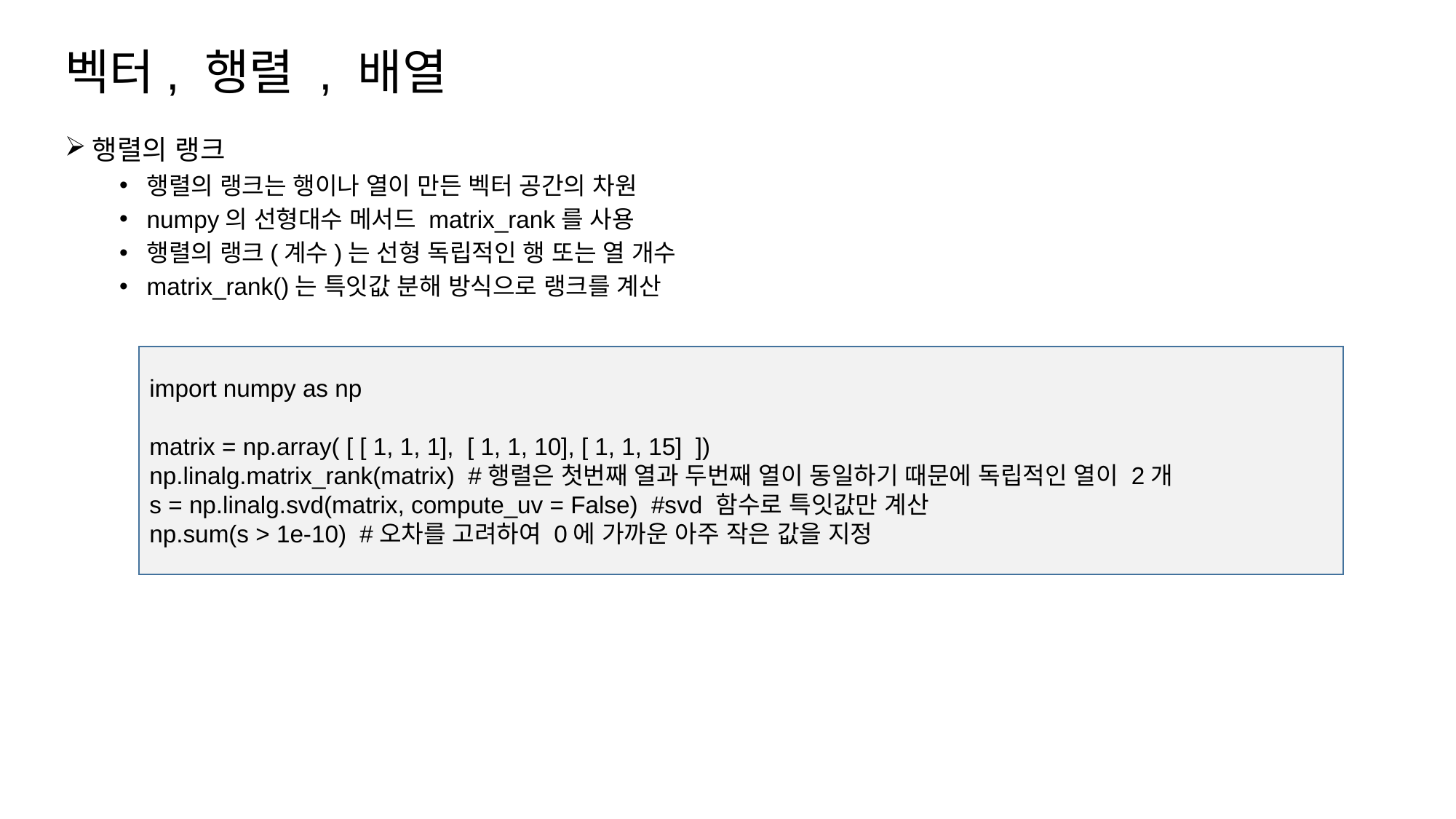

# 벡터, 행렬 , 배열
행렬의 랭크
행렬의 랭크는 행이나 열이 만든 벡터 공간의 차원
numpy의 선형대수 메서드 matrix_rank를 사용
행렬의 랭크(계수)는 선형 독립적인 행 또는 열 개수
matrix_rank()는 특잇값 분해 방식으로 랭크를 계산
import numpy as np

matrix = np.array( [ [ 1, 1, 1],  [ 1, 1, 10], [ 1, 1, 15]  ])
np.linalg.matrix_rank(matrix)  #행렬은 첫번째 열과 두번째 열이 동일하기 때문에 독립적인 열이 2개
s = np.linalg.svd(matrix, compute_uv = False)  #svd 함수로 특잇값만 계산
np.sum(s > 1e-10)  #오차를 고려하여 0에 가까운 아주 작은 값을 지정